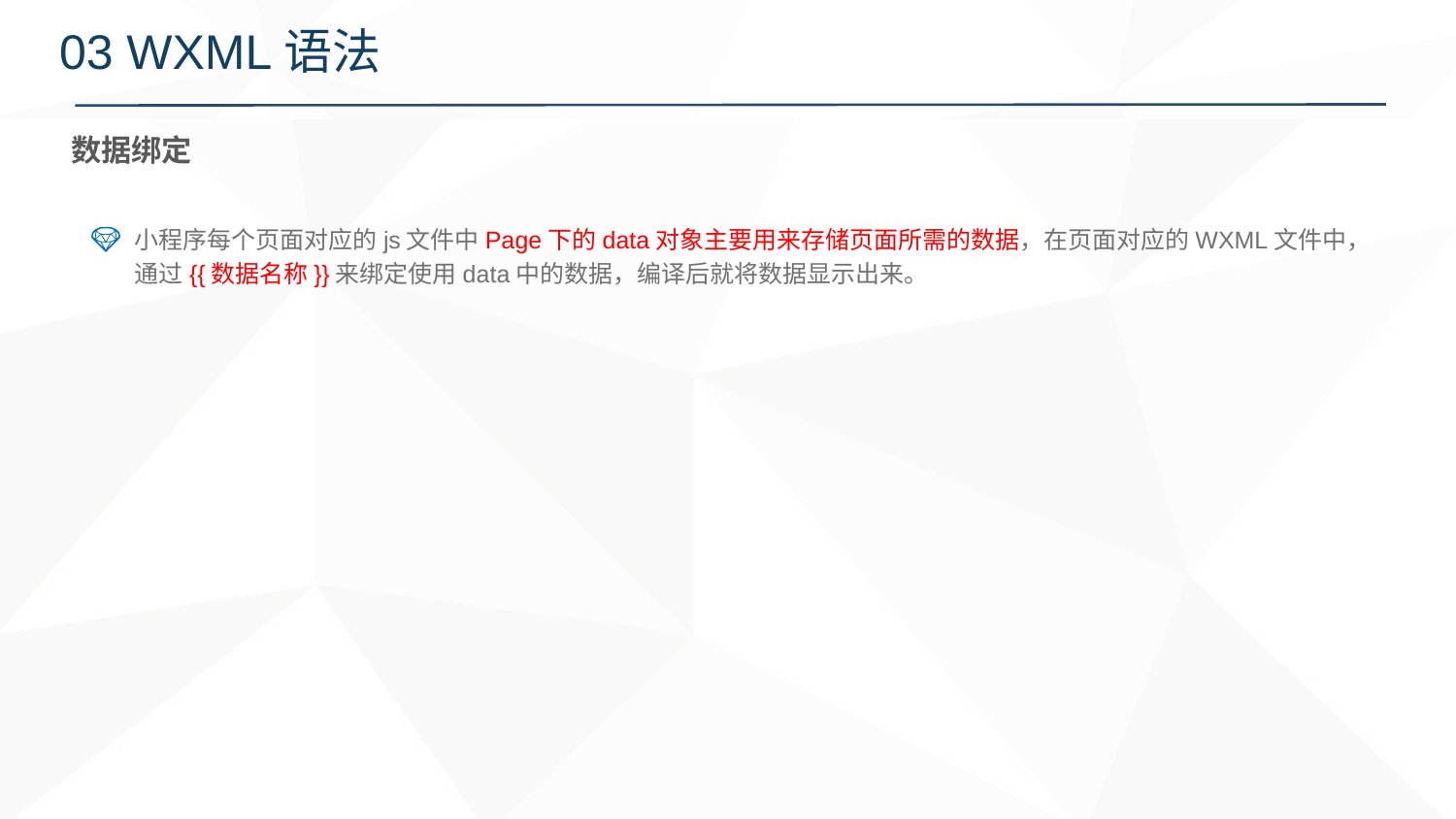

# 03 WXML语法
数据绑定
小程序每个页面对应的js文件中Page下的data对象主要用来存储页面所需的数据，在页面对应的WXML文件中，通过{{数据名称}}来绑定使用data中的数据，编译后就将数据显示出来。